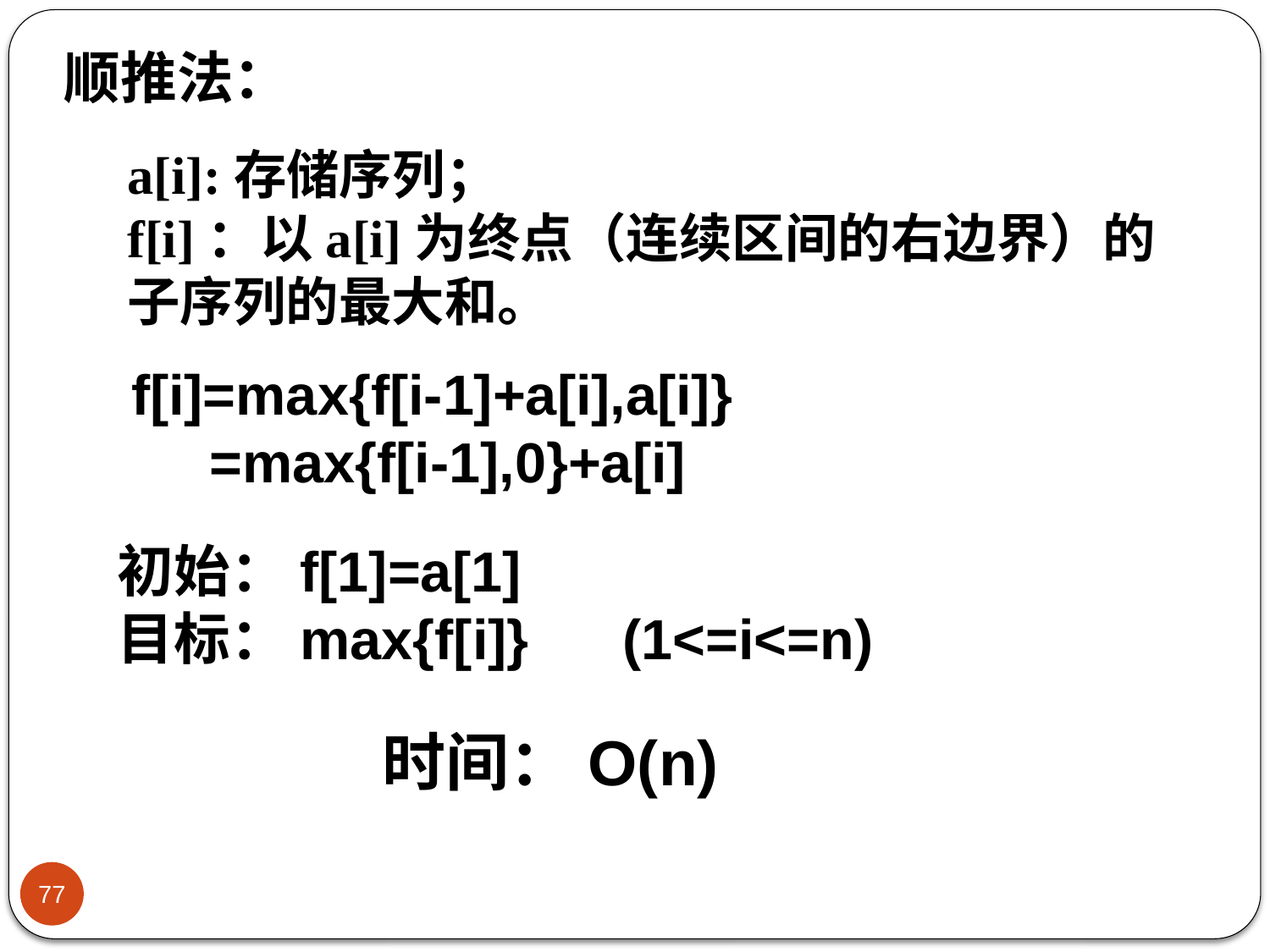

顺推法：
a[i]:存储序列；
f[i]：以a[i]为终点（连续区间的右边界）的子序列的最大和。
f[i]=max{f[i-1]+a[i],a[i]}
     =max{f[i-1],0}+a[i]
初始：f[1]=a[1]
目标：max{f[i]}      (1<=i<=n)
时间：O(n)
77